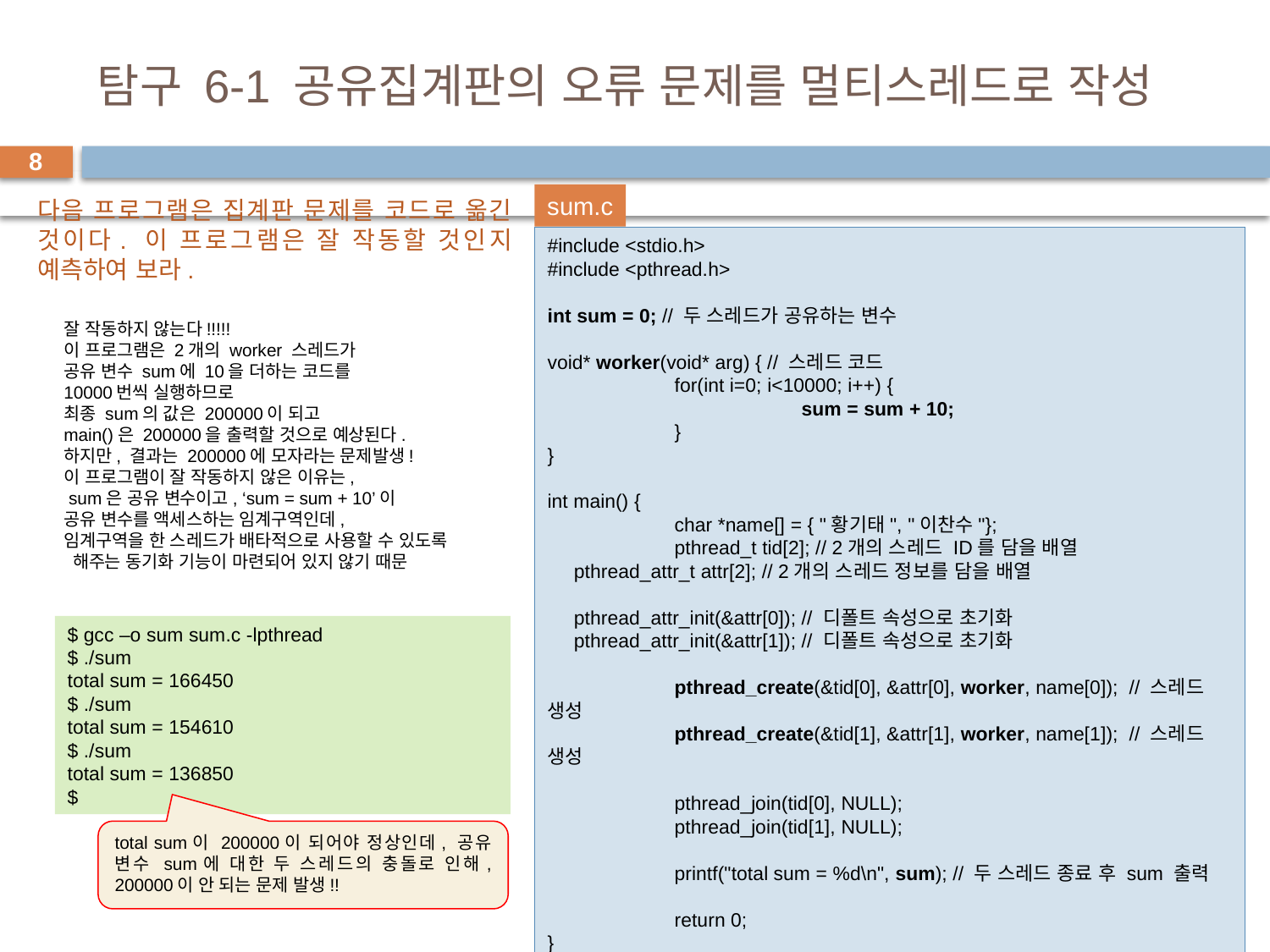

# 탐구 6-1 공유집계판의 오류 문제를 멀티스레드로 작성
8
sum.c
다음 프로그램은 집계판 문제를 코드로 옮긴 것이다. 이 프로그램은 잘 작동할 것인지 예측하여 보라.
#include <stdio.h>
#include <pthread.h>

int sum = 0; // 두 스레드가 공유하는 변수

void* worker(void* arg) { // 스레드 코드
	for(int i=0; i<10000; i++) {
		sum = sum + 10;
	}
}

int main() {
	char *name[] = { "황기태", "이찬수"};
	pthread_t tid[2]; // 2개의 스레드 ID를 담을 배열
pthread_attr_t attr[2]; // 2개의 스레드 정보를 담을 배열

pthread_attr_init(&attr[0]); // 디폴트 속성으로 초기화
pthread_attr_init(&attr[1]); // 디폴트 속성으로 초기화

	pthread_create(&tid[0], &attr[0], worker, name[0]);  // 스레드 생성
	pthread_create(&tid[1], &attr[1], worker, name[1]);  // 스레드 생성

	pthread_join(tid[0], NULL);
	pthread_join(tid[1], NULL);

	printf("total sum = %d\n", sum); // 두 스레드 종료 후 sum 출력

	return 0;
}
잘 작동하지 않는다!!!!!
이 프로그램은 2개의 worker 스레드가
공유 변수 sum에 10을 더하는 코드를
10000번씩 실행하므로
최종 sum의 값은 200000이 되고
main()은 200000을 출력할 것으로 예상된다.
하지만, 결과는 200000에 모자라는 문제발생!
이 프로그램이 잘 작동하지 않은 이유는,
 sum은 공유 변수이고, ‘sum = sum + 10’이
공유 변수를 액세스하는 임계구역인데,
임계구역을 한 스레드가 배타적으로 사용할 수 있도록
 해주는 동기화 기능이 마련되어 있지 않기 때문
$ gcc –o sum sum.c -lpthread
$ ./sum
total sum = 166450
$ ./sum
total sum = 154610
$ ./sum
total sum = 136850
$
total sum이 200000이 되어야 정상인데, 공유 변수 sum에 대한 두 스레드의 충돌로 인해, 200000이 안 되는 문제 발생!!